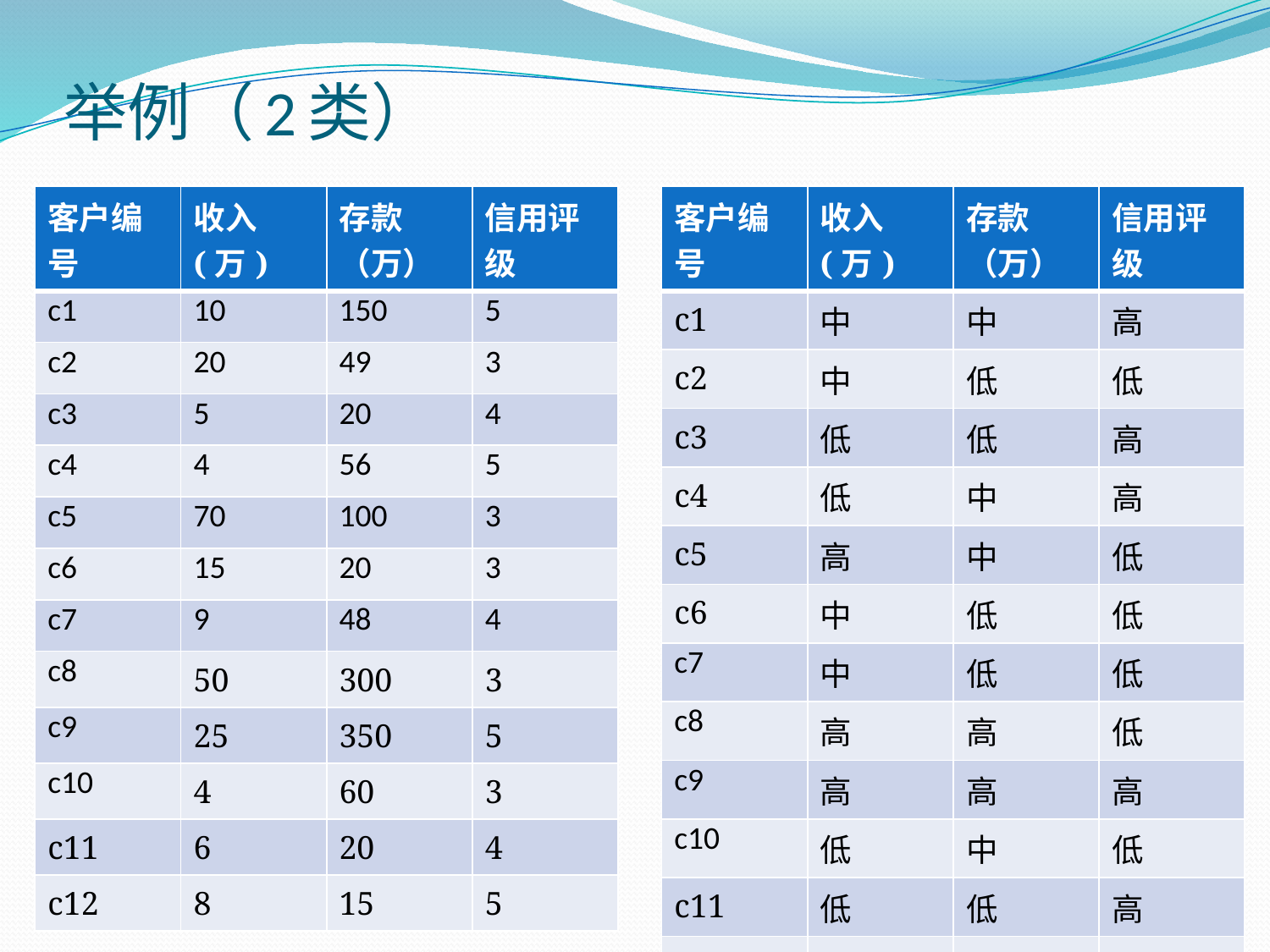

# 举例（2类）
| 客户编号 | 收入(万) | 存款（万） | 信用评级 |
| --- | --- | --- | --- |
| c1 | 10 | 150 | 5 |
| c2 | 20 | 49 | 3 |
| c3 | 5 | 20 | 4 |
| c4 | 4 | 56 | 5 |
| c5 | 70 | 100 | 3 |
| c6 | 15 | 20 | 3 |
| c7 | 9 | 48 | 4 |
| c8 | 50 | 300 | 3 |
| c9 | 25 | 350 | 5 |
| c10 | 4 | 60 | 3 |
| c11 | 6 | 20 | 4 |
| c12 | 8 | 15 | 5 |
| 客户编号 | 收入(万) | 存款（万） | 信用评级 |
| --- | --- | --- | --- |
| c1 | 中 | 中 | 高 |
| c2 | 中 | 低 | 低 |
| c3 | 低 | 低 | 高 |
| c4 | 低 | 中 | 高 |
| c5 | 高 | 中 | 低 |
| c6 | 中 | 低 | 低 |
| c7 | 中 | 低 | 低 |
| c8 | 高 | 高 | 低 |
| c9 | 高 | 高 | 高 |
| c10 | 低 | 中 | 低 |
| c11 | 低 | 低 | 高 |
| c12 | 中 | 低 | 高 |
8